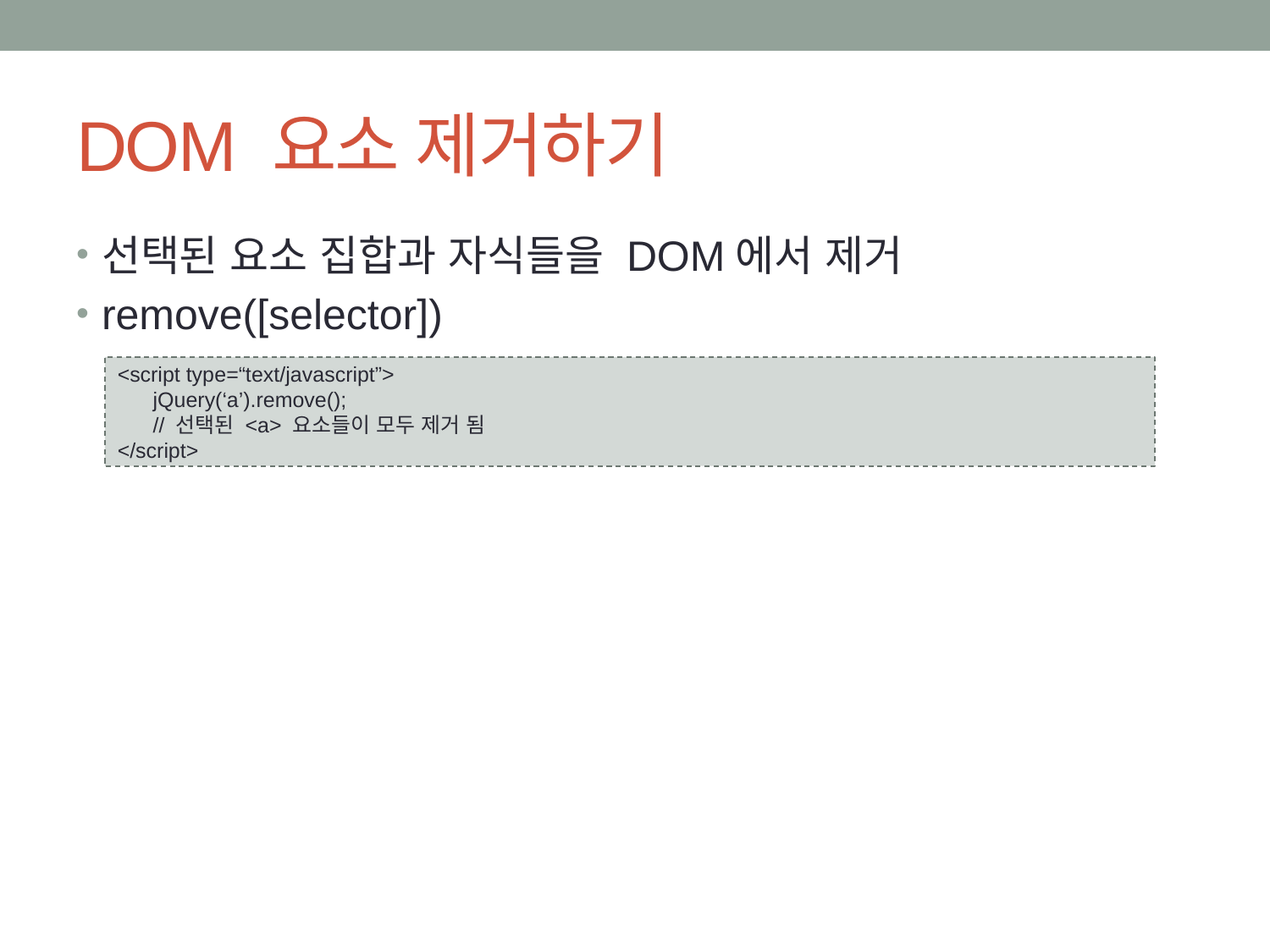

# DOM 요소 제거하기
선택된 요소 집합과 자식들을 DOM에서 제거
remove([selector])

<script type=“text/javascript”>
      jQuery(‘a’).remove();
      // 선택된 <a> 요소들이 모두 제거 됨
</script>